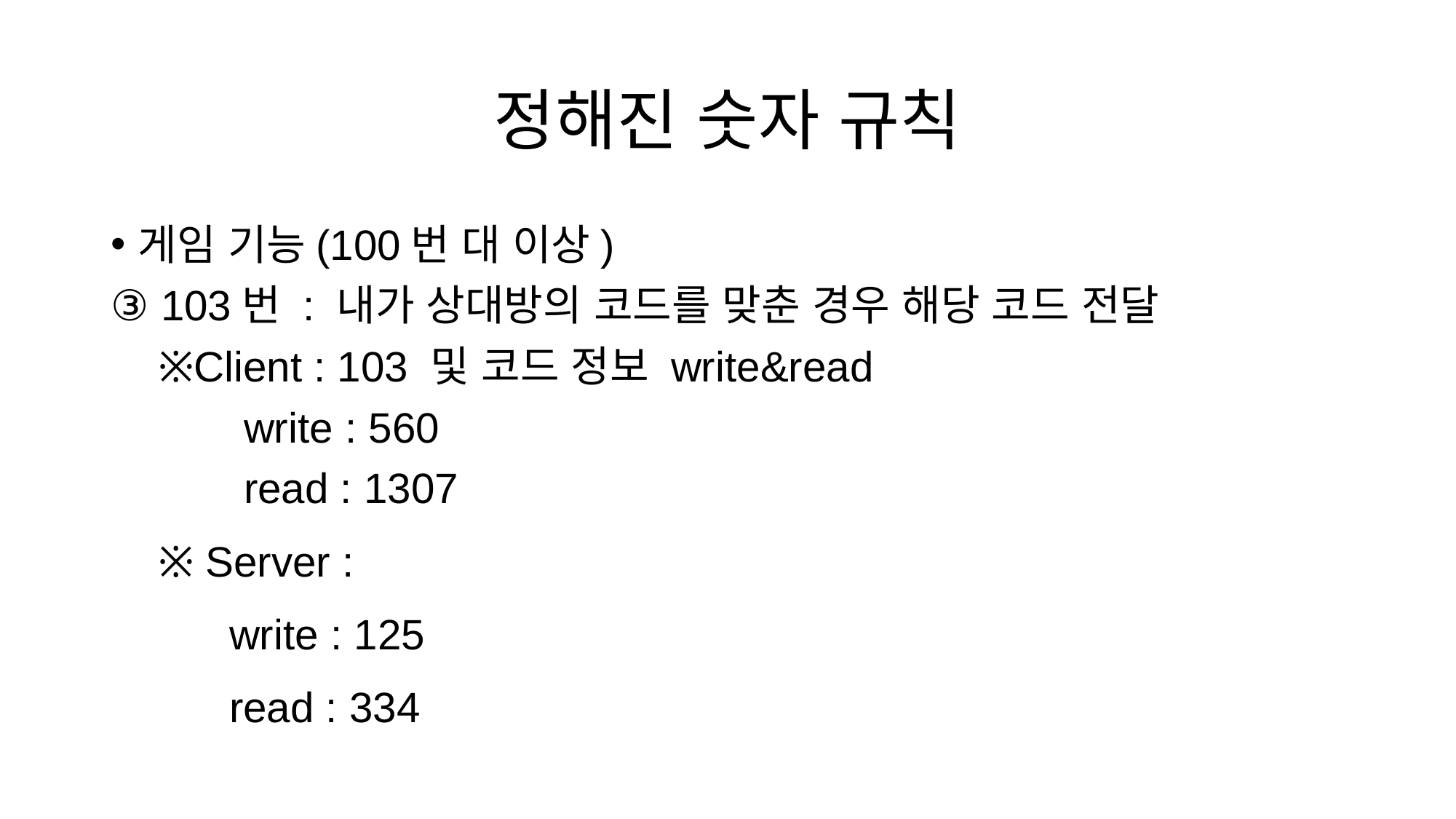

# 정해진 숫자 규칙
게임 기능(100번 대 이상)
③ 103번 : 내가 상대방의 코드를 맞춘 경우 해당 코드 전달
    ※Client : 103 및 코드 정보 write&read
     	  write : 560
    	  read : 1307
    ※ Server :
          write : 125
          read : 334